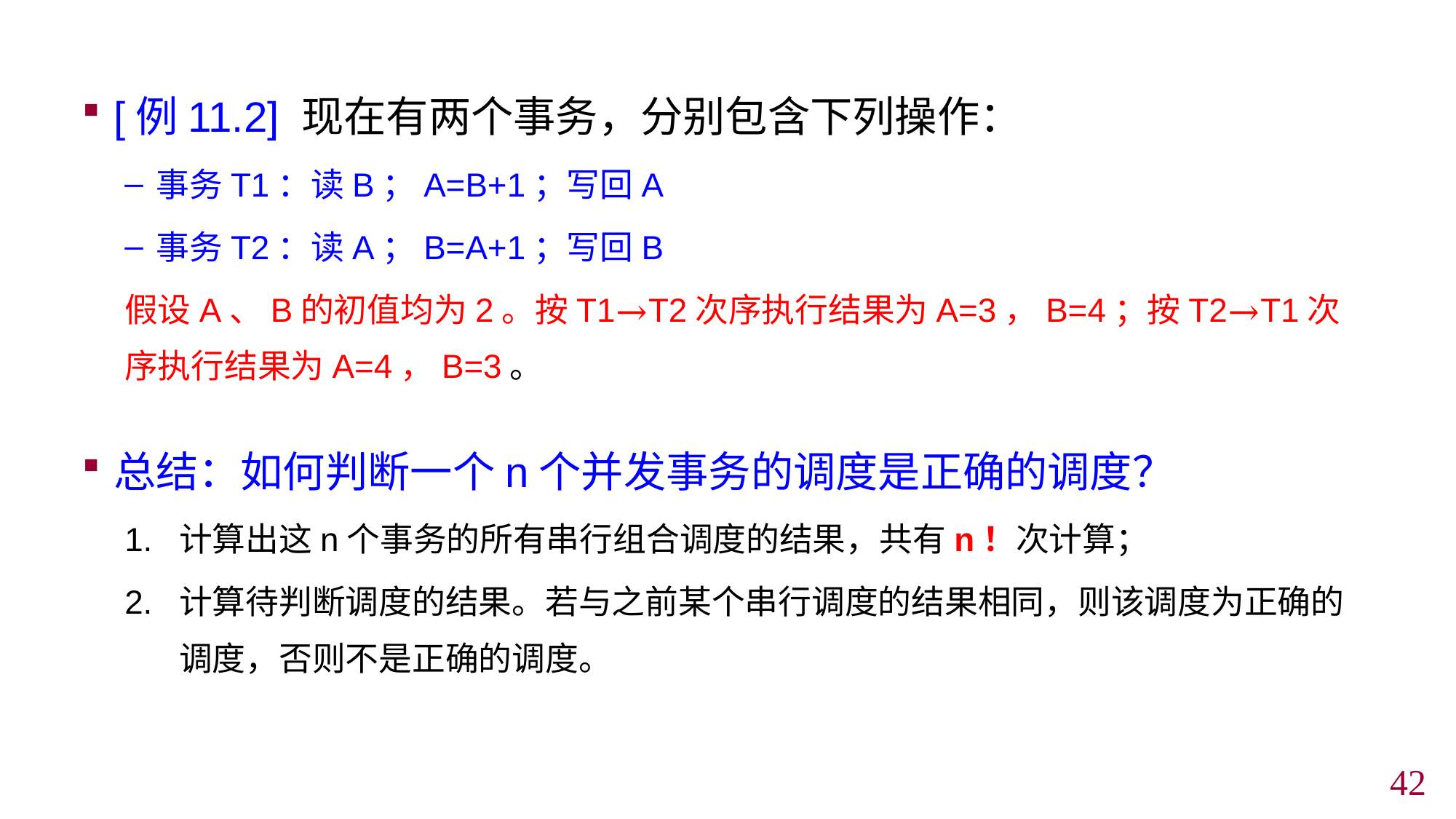

[例11.2] 现在有两个事务，分别包含下列操作：
事务T1：读B；A=B+1；写回A
事务T2：读A；B=A+1；写回B
假设A、B的初值均为2。按T1→T2次序执行结果为A=3，B=4；按T2→T1次序执行结果为A=4，B=3。

总结：如何判断一个n个并发事务的调度是正确的调度？
计算出这n个事务的所有串行组合调度的结果，共有n！次计算；
计算待判断调度的结果。若与之前某个串行调度的结果相同，则该调度为正确的调度，否则不是正确的调度。
42